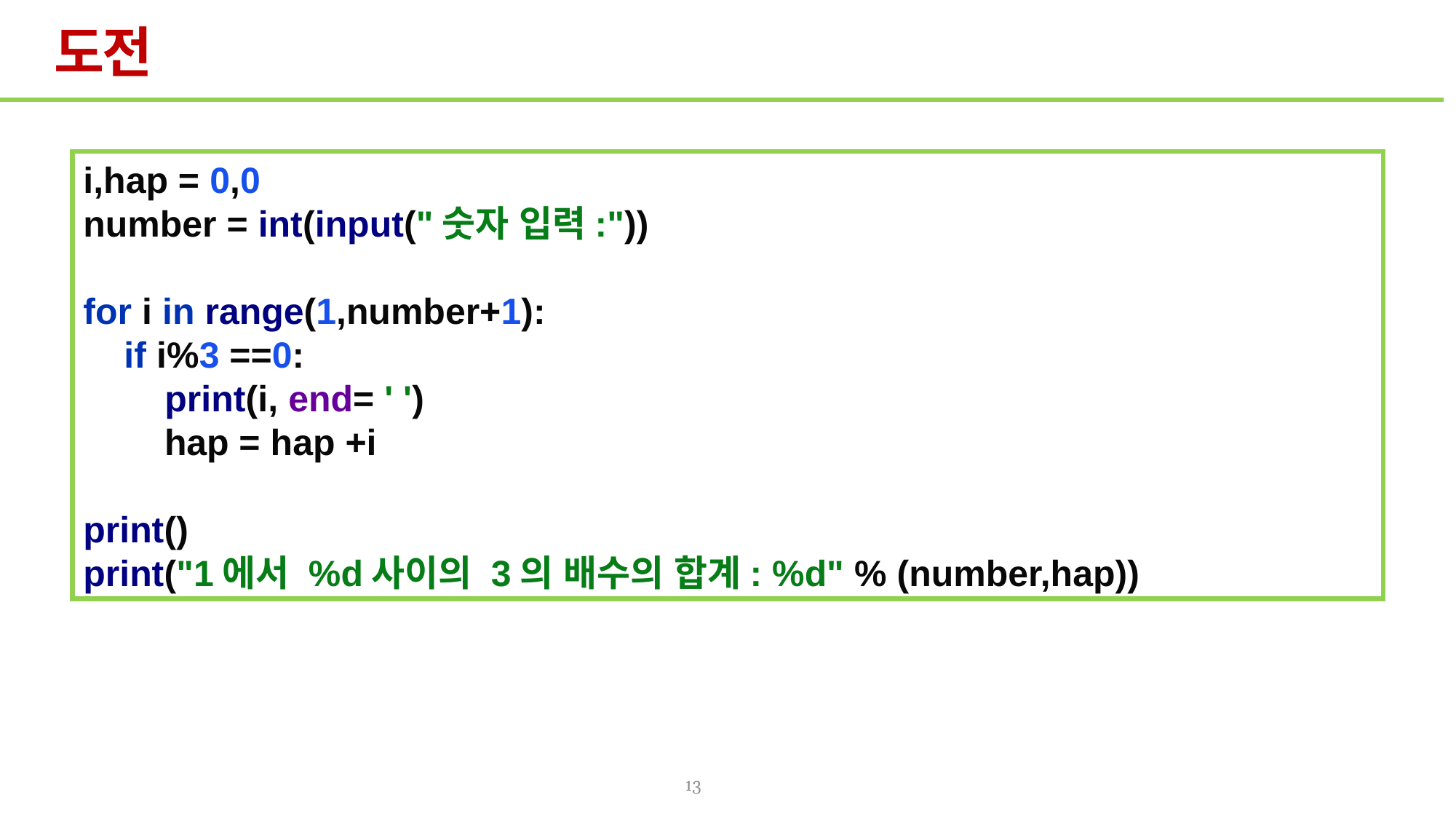

# 도전
i,hap = 0,0
number = int(input("숫자 입력:"))
for i in range(1,number+1):
    if i%3 ==0:
        print(i, end= ' ')
        hap = hap +i
print()
print("1에서 %d사이의 3의 배수의 합계: %d" % (number,hap))
13